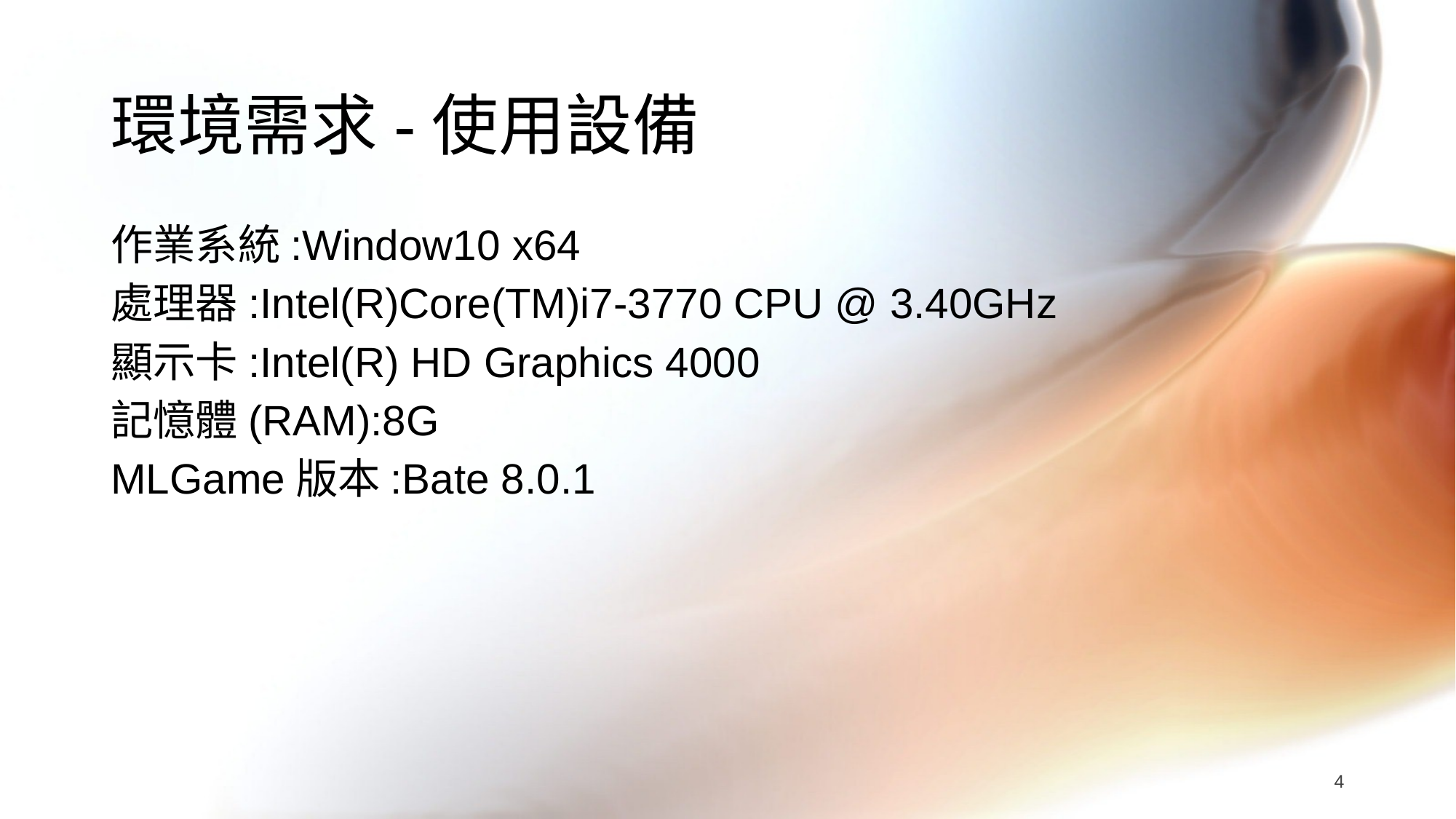

# 環境需求-使用設備
作業系統:Window10 x64
處理器:Intel(R)Core(TM)i7-3770 CPU @ 3.40GHz
顯示卡:Intel(R) HD Graphics 4000
記憶體(RAM):8G
MLGame版本:Bate 8.0.1

4